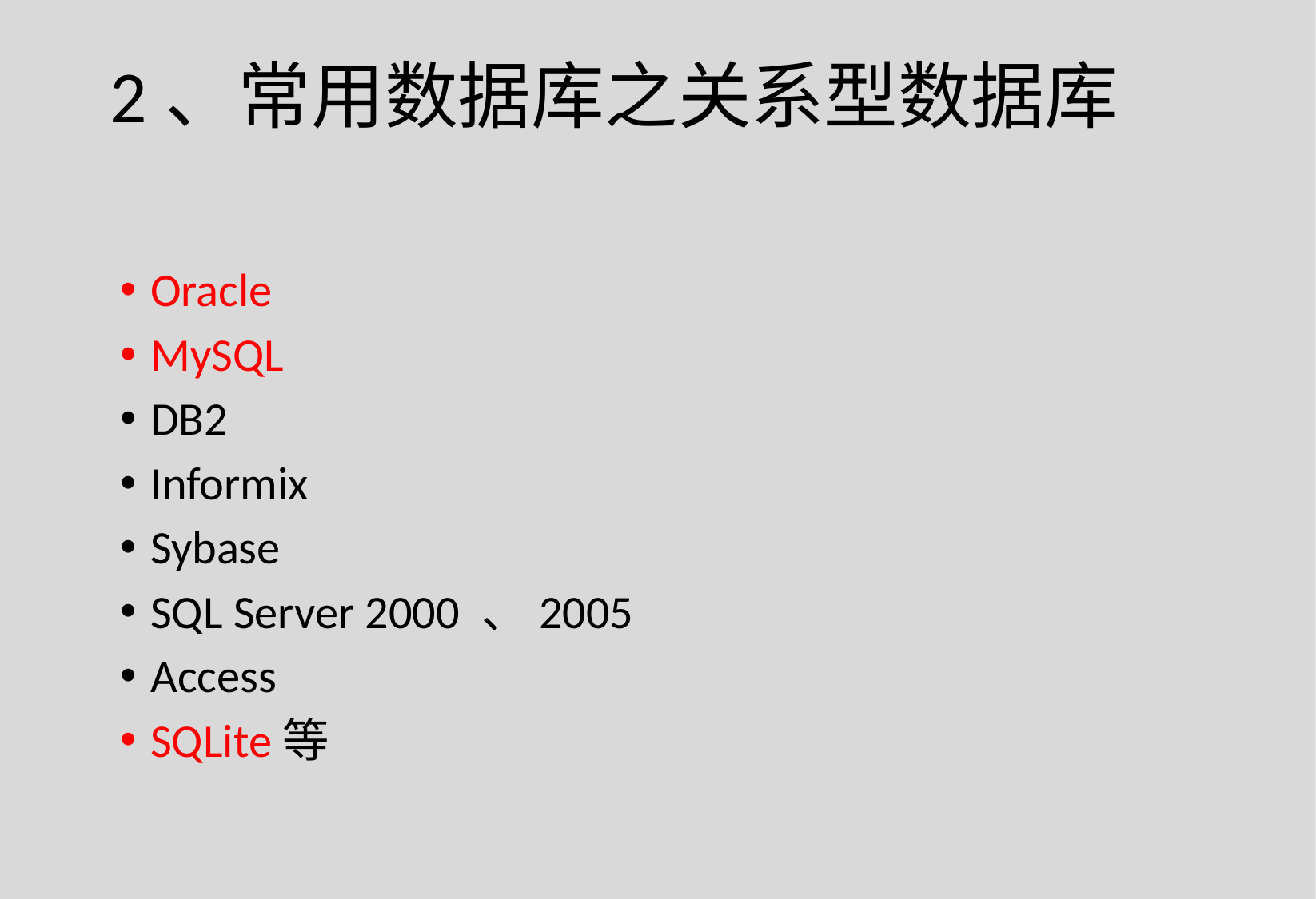

2、常用数据库之关系型数据库
Oracle
MySQL
DB2
Informix
Sybase
SQL Server 2000 、2005
Access
SQLite等